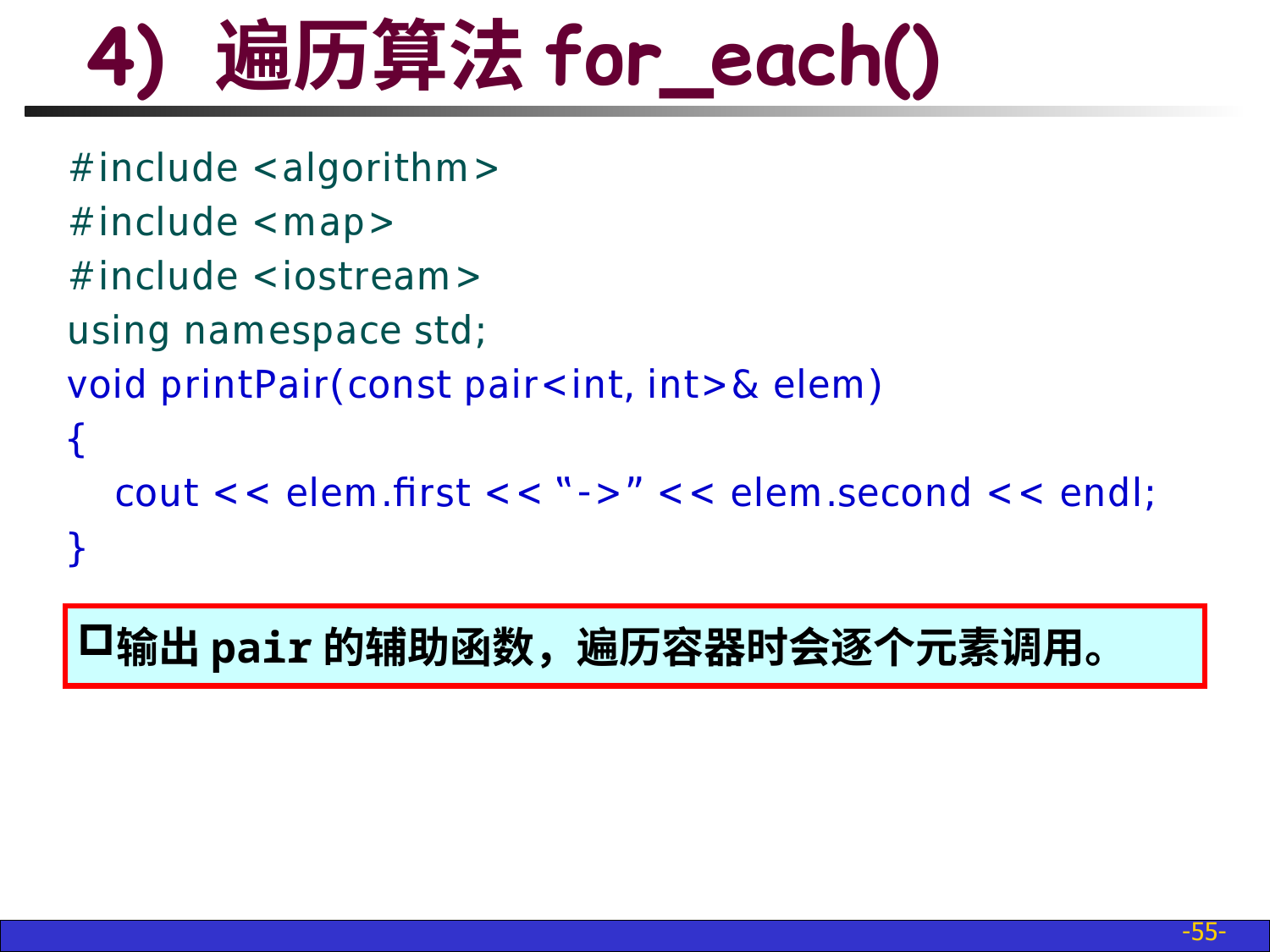

# 4) 遍历算法for_each()
#include <algorithm>
#include <map>
#include <iostream>
using namespace std;
void printPair(const pair<int, int>& elem)
{
	cout << elem.first << “->” << elem.second << endl;
}
输出pair的辅助函数，遍历容器时会逐个元素调用。
-55-